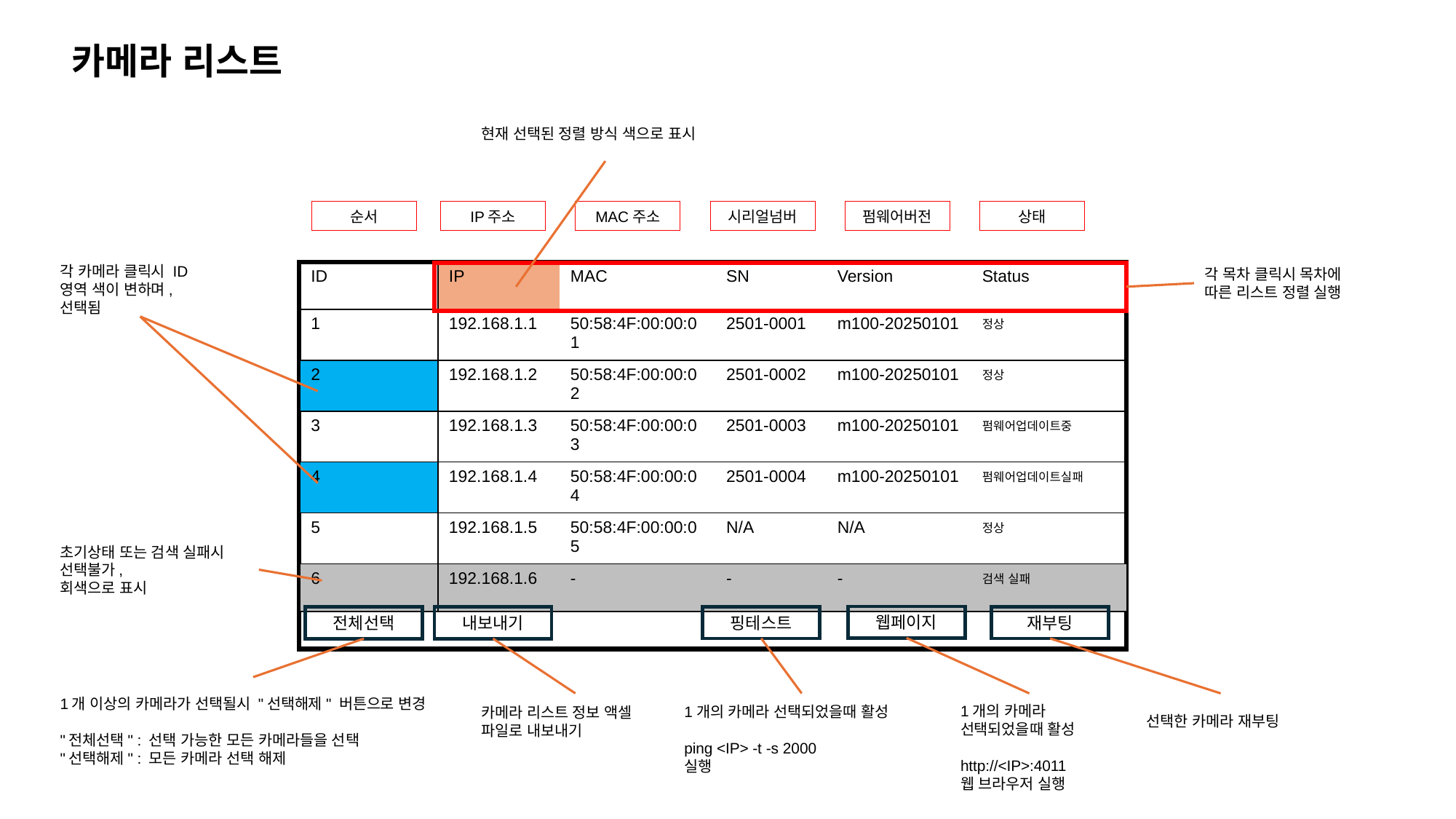

카메라 리스트
현재 선택된 정렬 방식 색으로 표시
상태
펌웨어버전
시리얼넘버
MAC주소
IP주소
순서
각 목차 클릭시 목차에 따른 리스트 정렬 실행
각 카메라 클릭시 ID 영역 색이 변하며, 선택됨
| ID | IP | MAC | SN | Version | Status |
| --- | --- | --- | --- | --- | --- |
| 1 | 192.168.1.1 | 50:58:4F:00:00:01 | 2501-0001 | m100-20250101 | 정상 |
| 2 | 192.168.1.2 | 50:58:4F:00:00:02 | 2501-0002 | m100-20250101 | 정상 |
| 3 | 192.168.1.3 | 50:58:4F:00:00:03 | 2501-0003 | m100-20250101 | 펌웨어업데이트중 |
| 4 | 192.168.1.4 | 50:58:4F:00:00:04 | 2501-0004 | m100-20250101 | 펌웨어업데이트실패 |
| 5 | 192.168.1.5 | 50:58:4F:00:00:05 | N/A | N/A | 정상 |
| 6 | 192.168.1.6 | - | - | - | 검색 실패 |

초기상태 또는 검색 실패시
선택불가,
회색으로 표시

웹페이지
재부팅
핑테스트
전체선택
내보내기
1개 이상의 카메라가 선택될시 "선택해제" 버튼으로 변경

"전체선택" : 선택 가능한 모든 카메라들을 선택
"선택해제" : 모든 카메라 선택 해제
카메라 리스트 정보 액셀 파일로 내보내기
1개의 카메라 선택되었을때 활성

ping <IP> -t -s 2000
실행
1개의 카메라 선택되었을때 활성

http://<IP>:4011
웹 브라우저 실행
선택한 카메라 재부팅